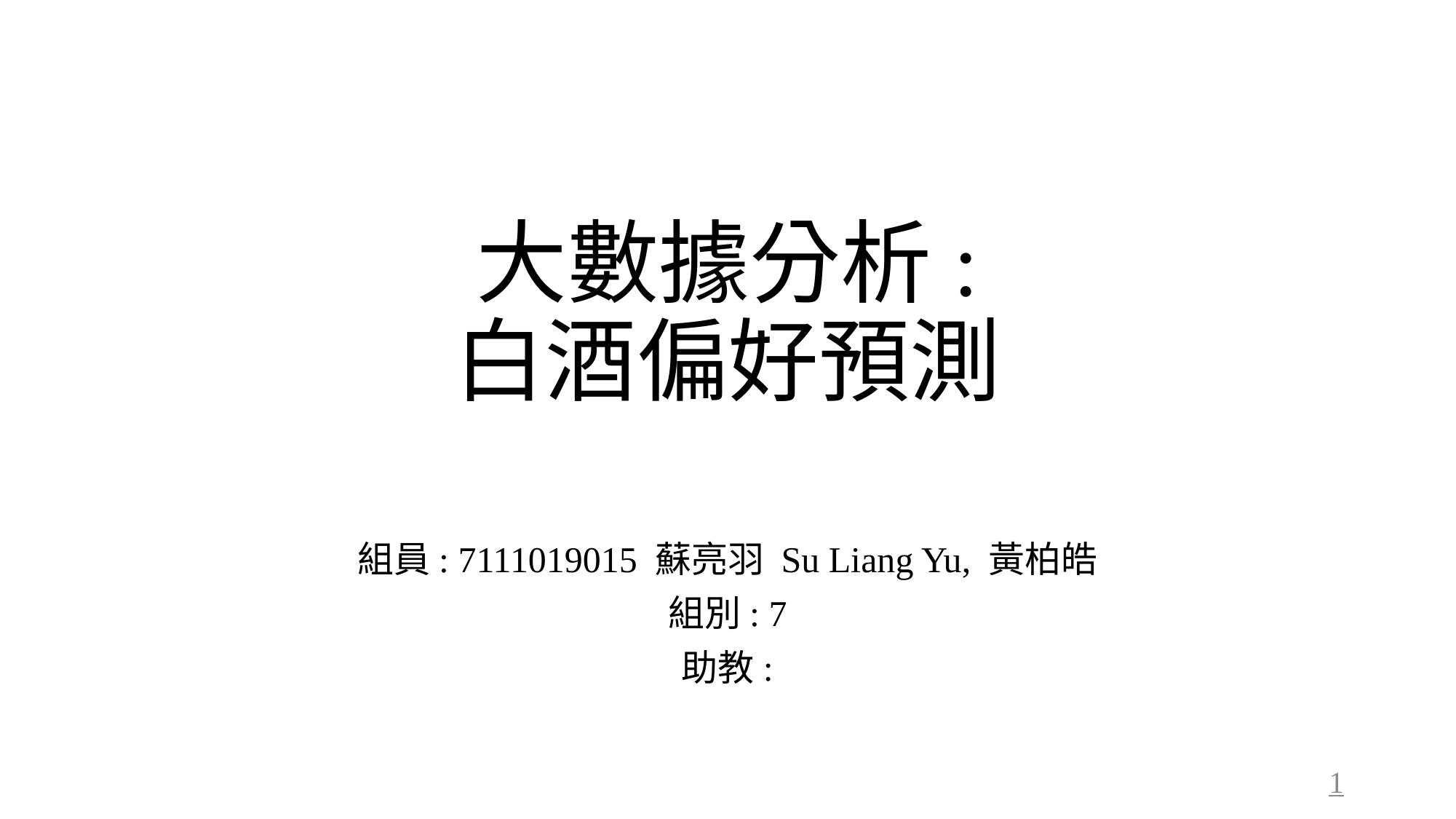

# 大數據分析: 白酒偏好預測
組員: 7111019015 蘇亮羽 Su Liang Yu, 黃柏皓
組別: 7
助教:

1